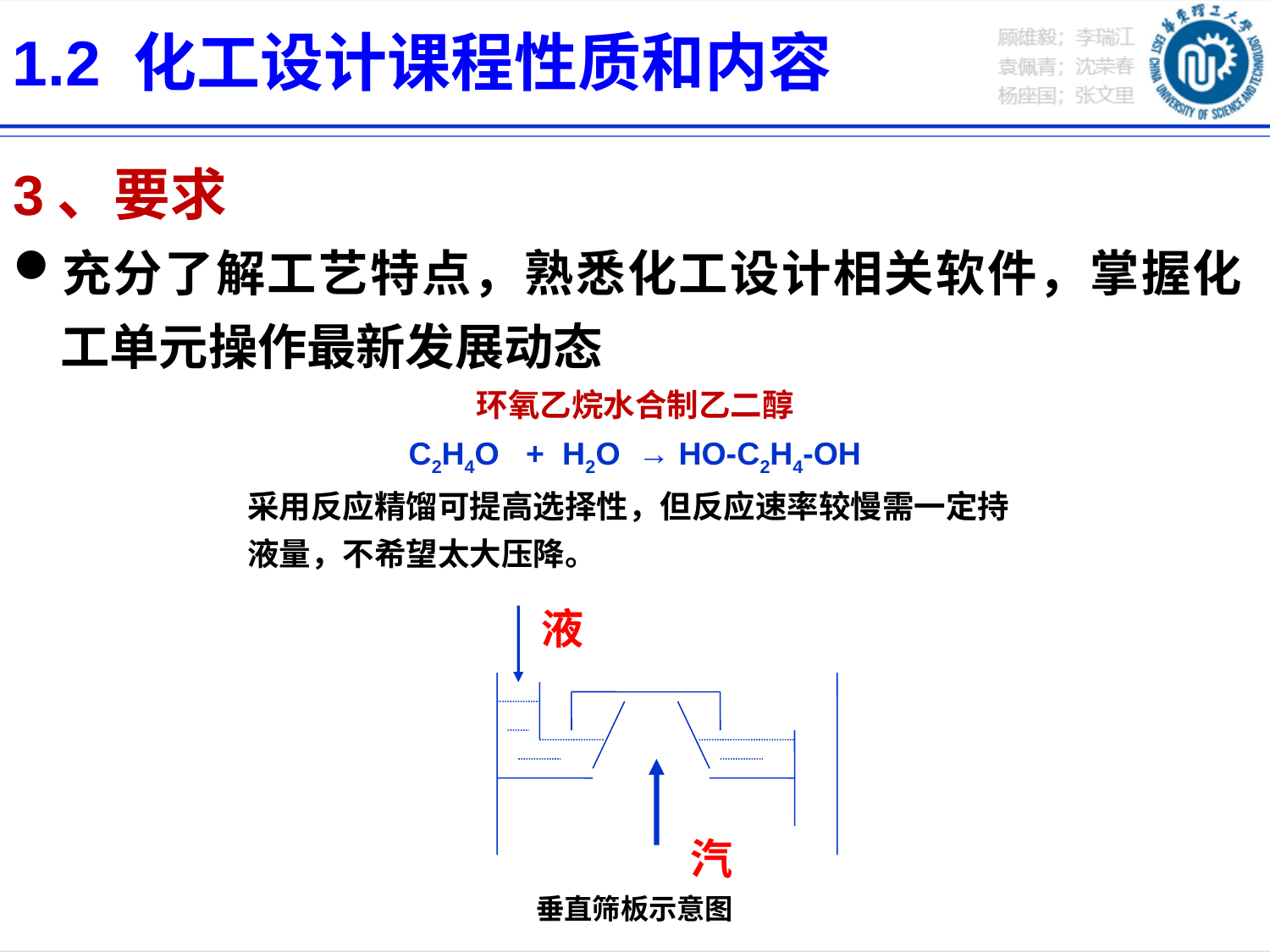

1.2 化工设计课程性质和内容
3、要求
充分了解工艺特点，熟悉化工设计相关软件，掌握化工单元操作最新发展动态

环氧乙烷水合制乙二醇
C2H4O   +  H2O  → HO-C2H4-OH
采用反应精馏可提高选择性，但反应速率较慢需一定持液量，不希望太大压降。
液

汽
垂直筛板示意图